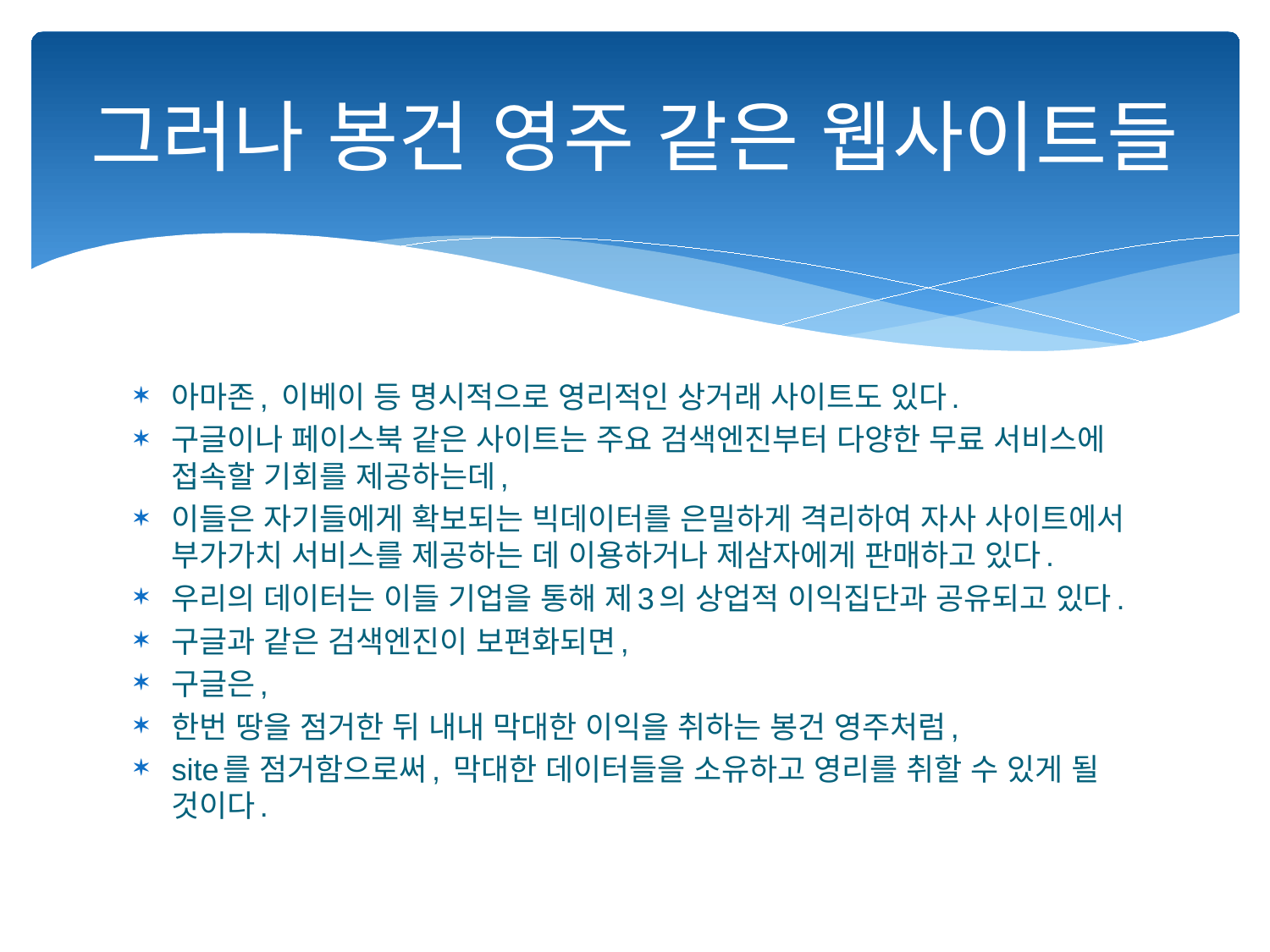

# 그러나 봉건 영주 같은 웹사이트들
아마존, 이베이 등 명시적으로 영리적인 상거래 사이트도 있다.
구글이나 페이스북 같은 사이트는 주요 검색엔진부터 다양한 무료 서비스에 접속할 기회를 제공하는데,
이들은 자기들에게 확보되는 빅데이터를 은밀하게 격리하여 자사 사이트에서 부가가치 서비스를 제공하는 데 이용하거나 제삼자에게 판매하고 있다.
우리의 데이터는 이들 기업을 통해 제3의 상업적 이익집단과 공유되고 있다.
구글과 같은 검색엔진이 보편화되면,
구글은,
한번 땅을 점거한 뒤 내내 막대한 이익을 취하는 봉건 영주처럼,
site를 점거함으로써, 막대한 데이터들을 소유하고 영리를 취할 수 있게 될 것이다.